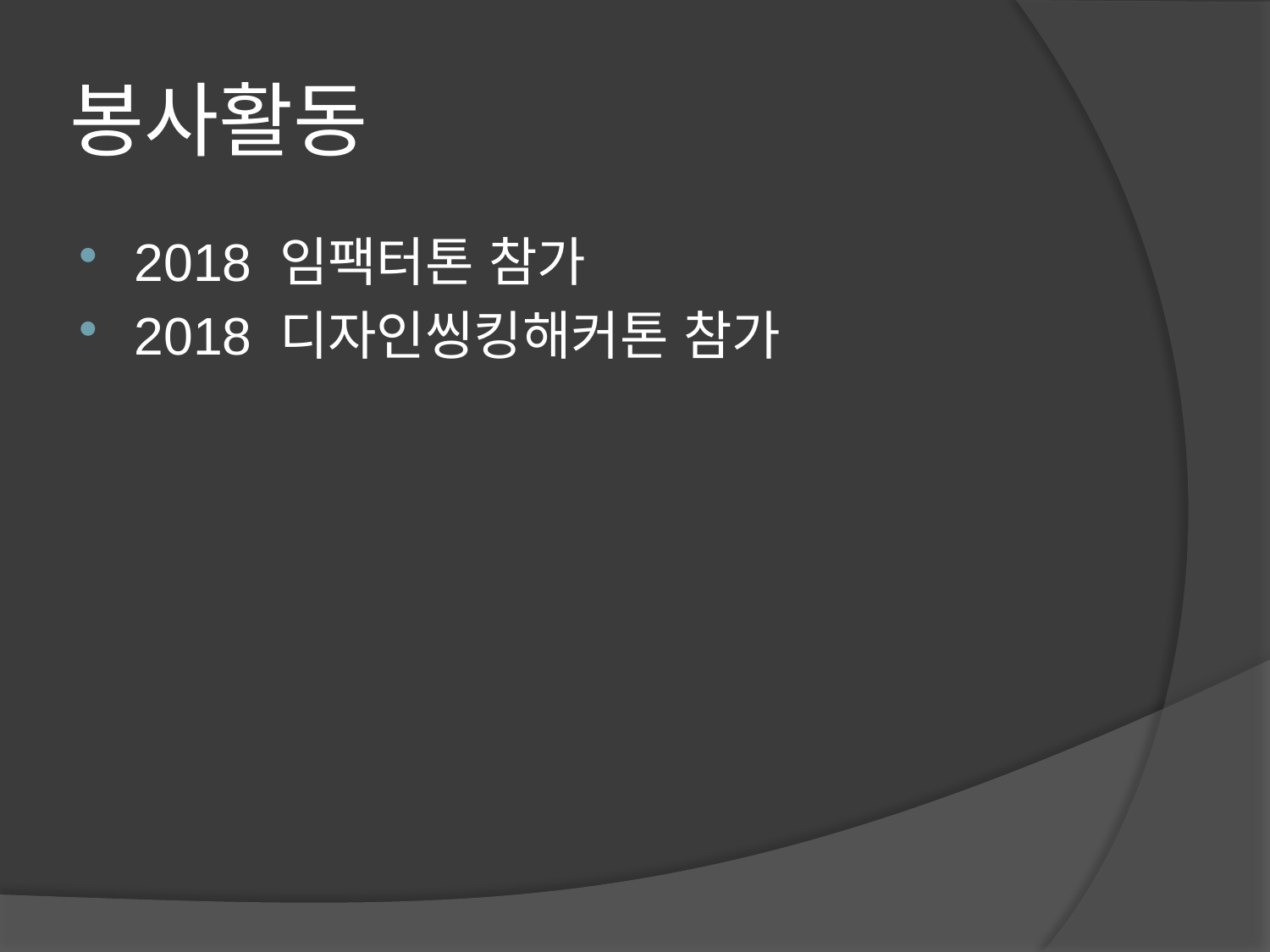

# 봉사활동
2018 임팩터톤 참가
2018 디자인씽킹해커톤 참가